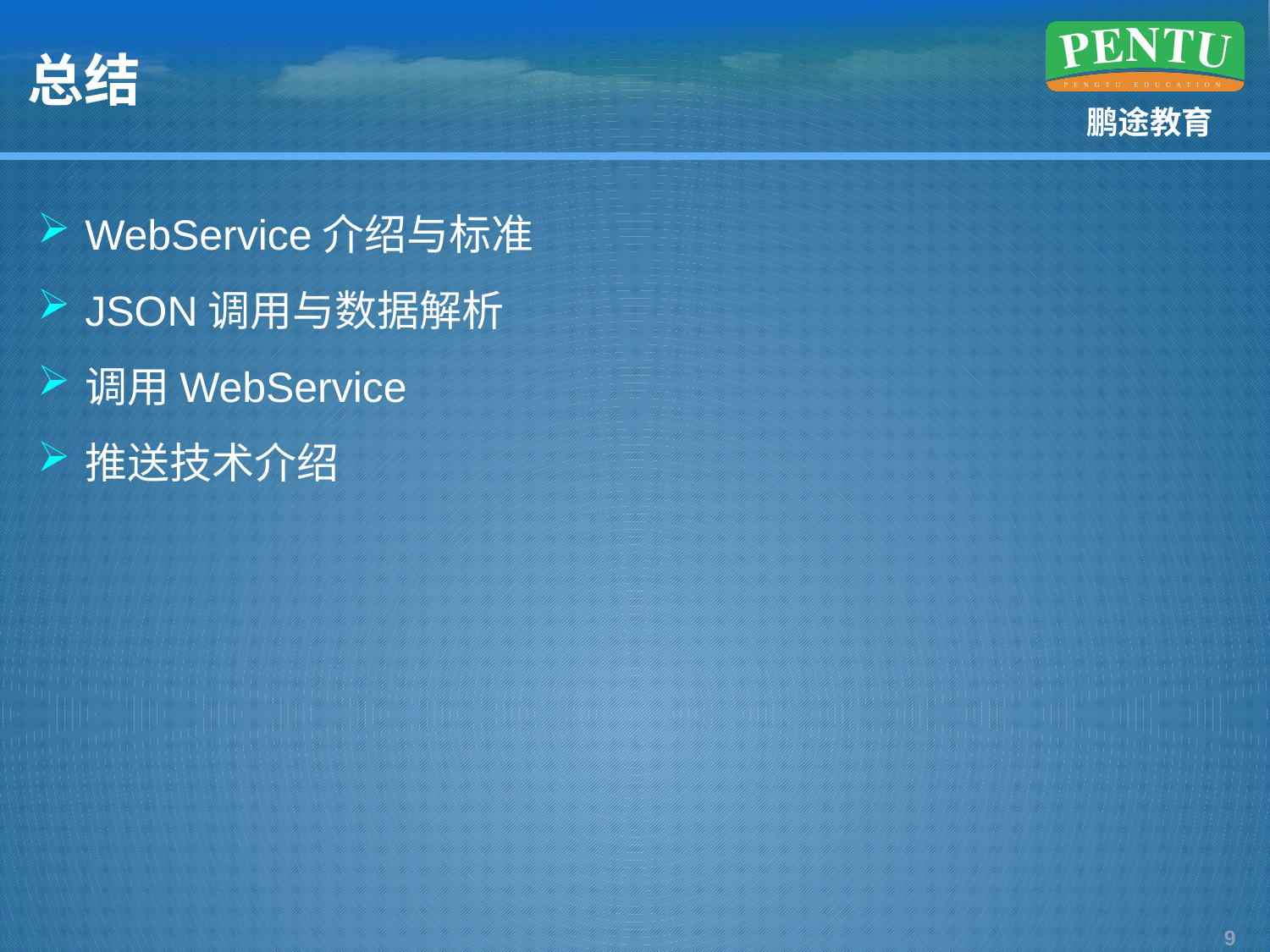

# 总结
WebService介绍与标准
JSON调用与数据解析
调用WebService
推送技术介绍
9